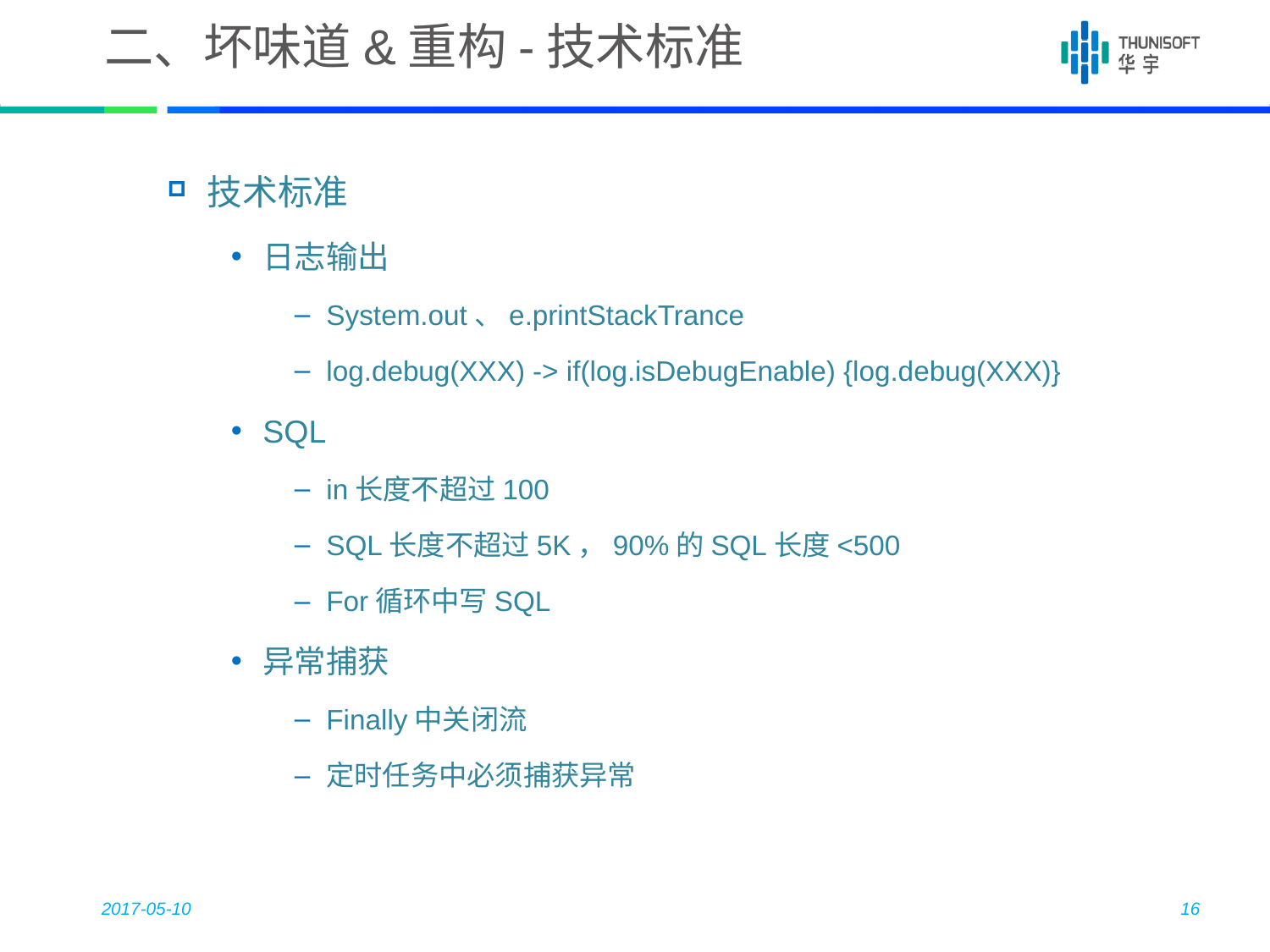

# 二、坏味道&重构-技术标准
技术标准
日志输出
System.out、e.printStackTrance
log.debug(XXX) -> if(log.isDebugEnable) {log.debug(XXX)}
SQL
in长度不超过100
SQL长度不超过5K，90%的SQL长度<500
For循环中写SQL
异常捕获
Finally中关闭流
定时任务中必须捕获异常

2017-05-10
16